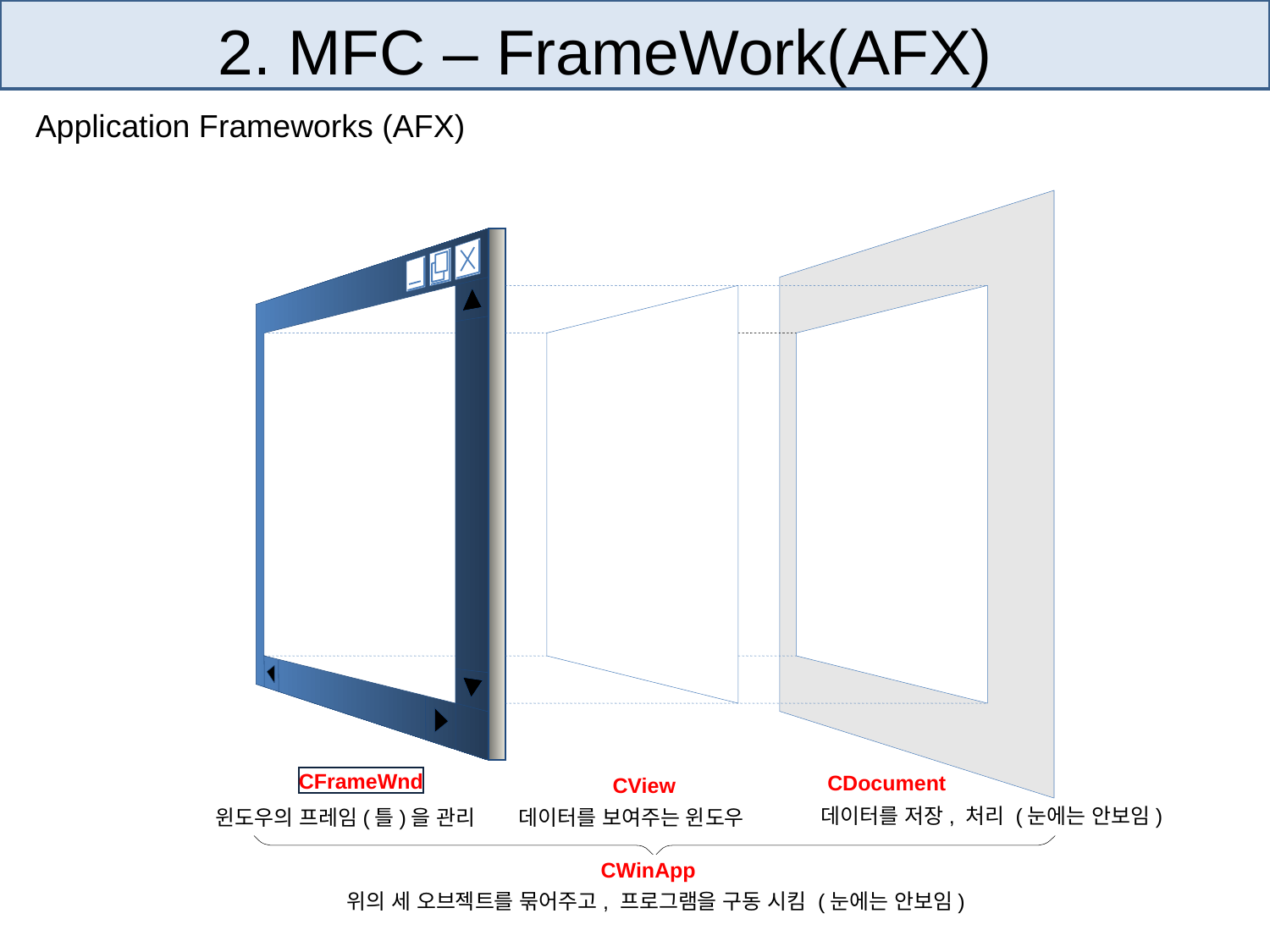

# 2. MFC – FrameWork(AFX)
Application Frameworks (AFX)

CDocument
데이터를 저장, 처리 (눈에는 안보임)

CFrameWnd
윈도우의 프레임(틀)을 관리

CView
데이터를 보여주는 윈도우

CWinApp
위의 세 오브젝트를 묶어주고, 프로그램을 구동 시킴 (눈에는 안보임)